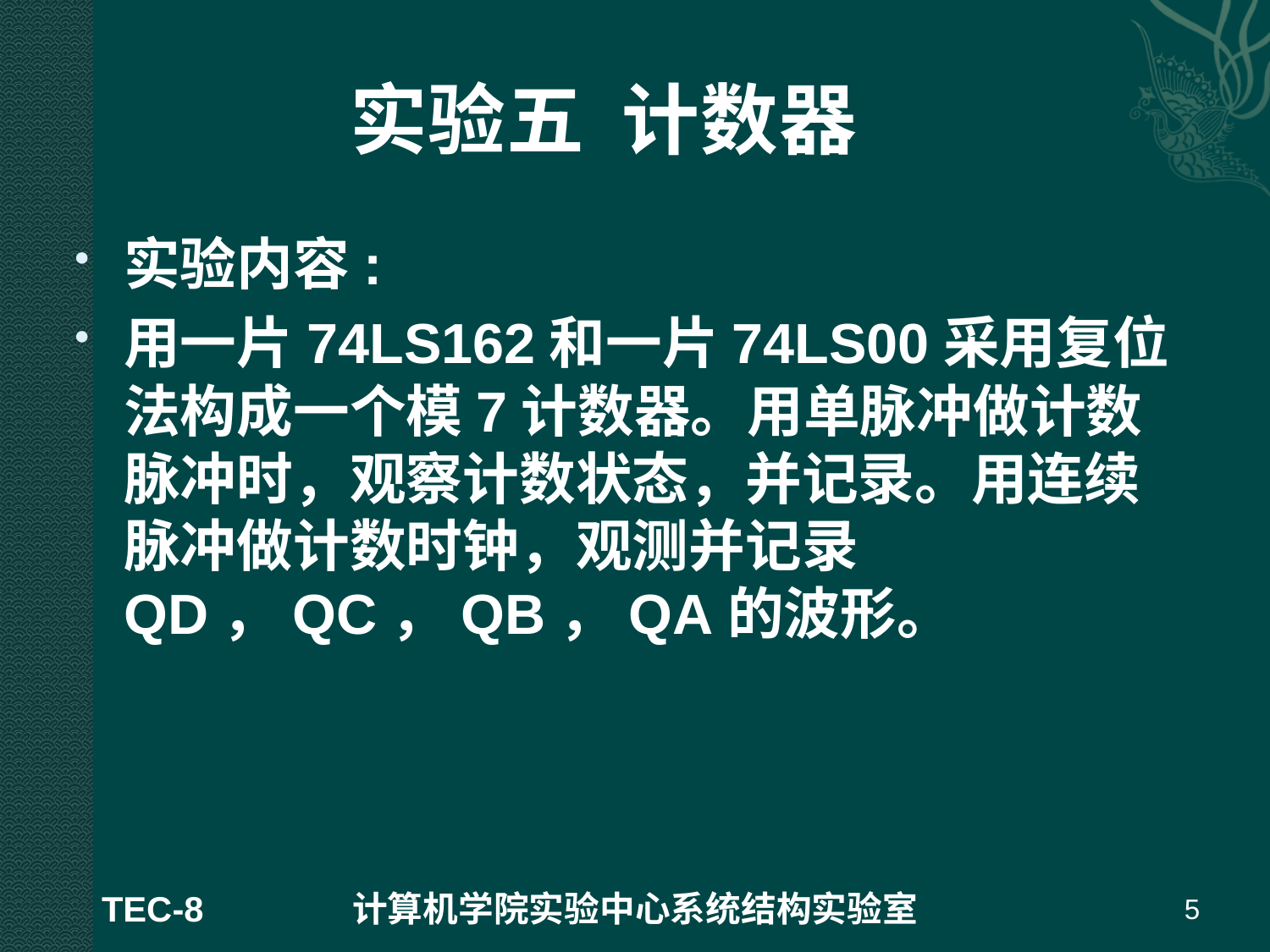

# 实验五  计数器
实验内容:
用一片74LS162和一片74LS00采用复位法构成一个模7计数器。用单脉冲做计数脉冲时，观察计数状态，并记录。用连续脉冲做计数时钟，观测并记录QD，QC，QB，QA的波形。

TEC-8
计算机学院实验中心系统结构实验室
5